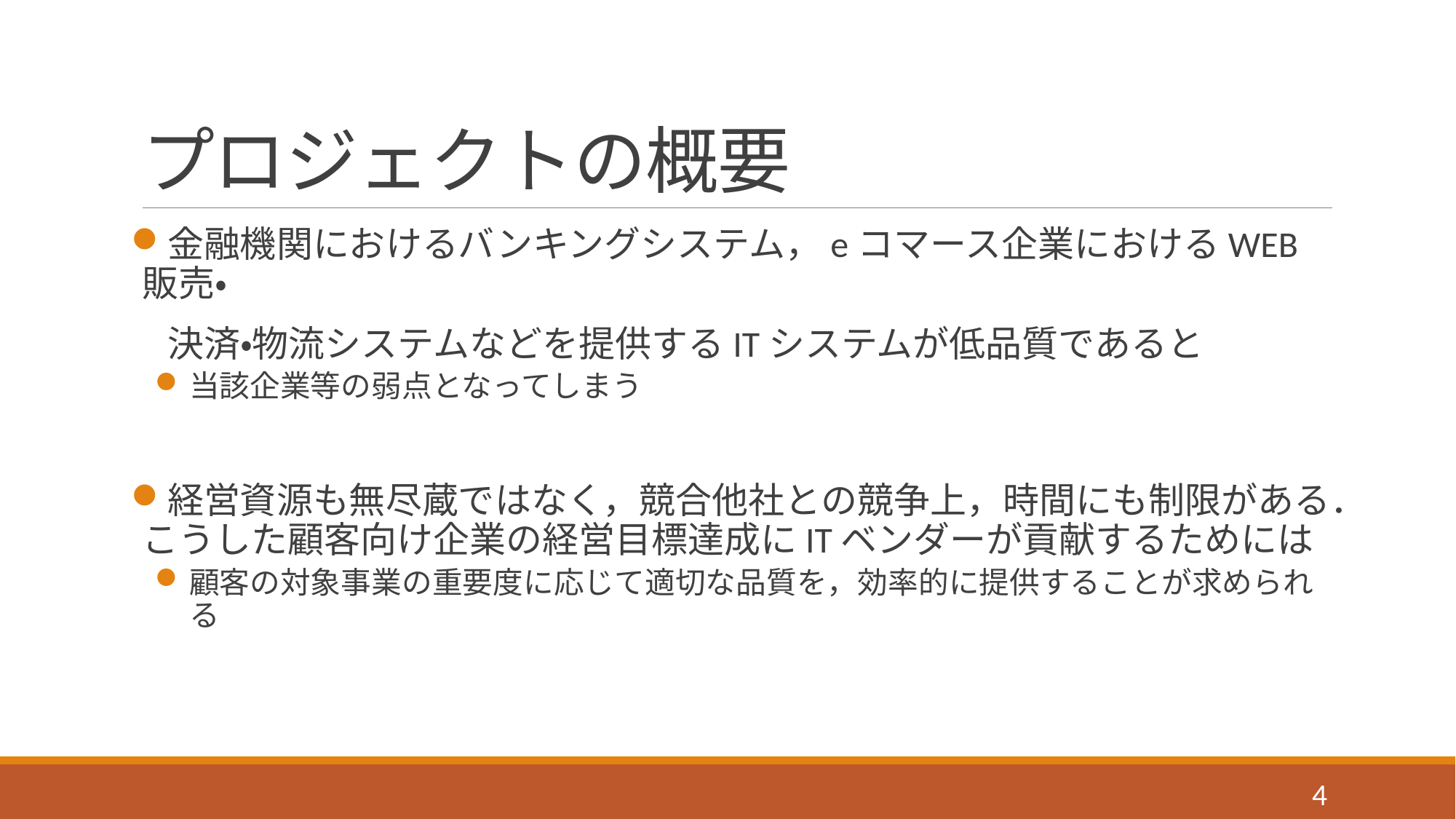

# プロジェクトの概要
金融機関におけるバンキングシステム，eコマース企業におけるWEB販売・
　決済・物流システムなどを提供するITシステムが低品質であると
当該企業等の弱点となってしまう

経営資源も無尽蔵ではなく，競合他社との競争上，時間にも制限がある．こうした顧客向け企業の経営目標達成にITベンダーが貢献するためには
顧客の対象事業の重要度に応じて適切な品質を，効率的に提供することが求められる
4